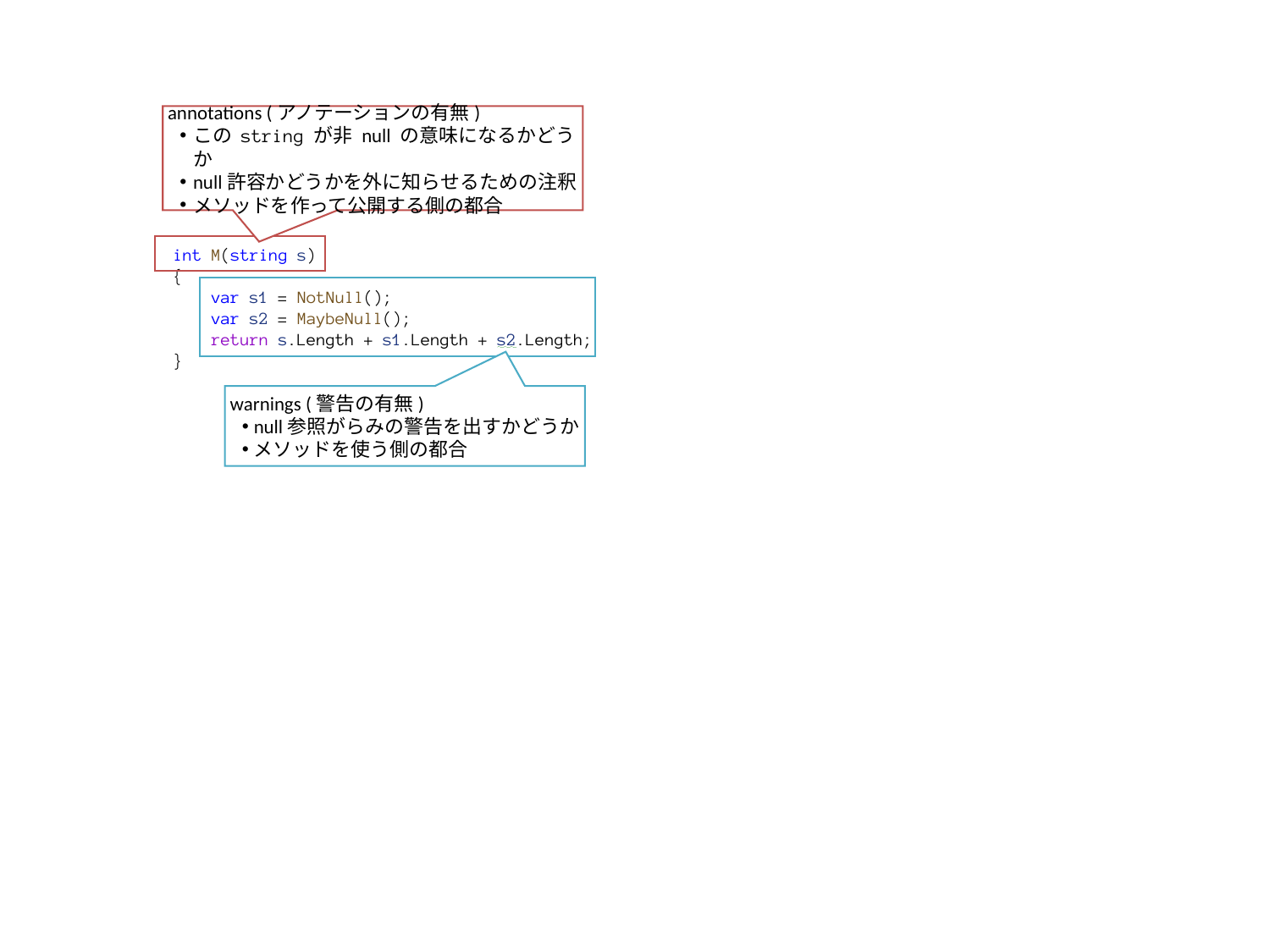

annotations (アノテーションの有無)
この string が非 null の意味になるかどうか
null許容かどうかを外に知らせるための注釈
メソッドを作って公開する側の都合
int M(string s)
{
    var s1 = NotNull();
    var s2 = MaybeNull();
    return s.Length + s1.Length + s2.Length;
}

warnings (警告の有無)
null参照がらみの警告を出すかどうか
メソッドを使う側の都合